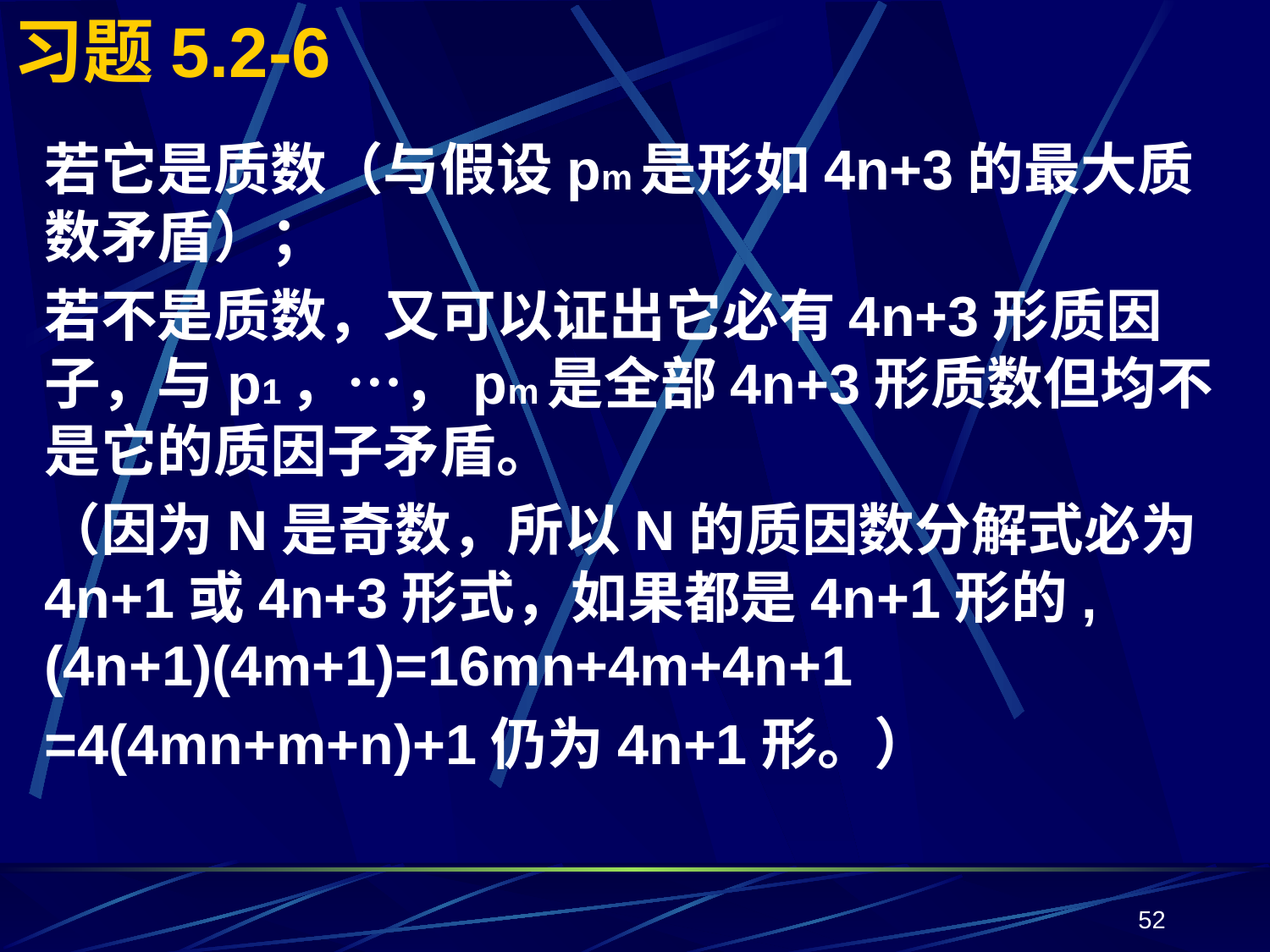

# 习题5.2-6
若它是质数（与假设pm是形如4n+3的最大质数矛盾）；
若不是质数，又可以证出它必有4n+3形质因子，与p1，…，pm是全部4n+3形质数但均不是它的质因子矛盾。
（因为N是奇数，所以N的质因数分解式必为4n+1或4n+3形式，如果都是4n+1形的, (4n+1)(4m+1)=16mn+4m+4n+1
=4(4mn+m+n)+1仍为4n+1形。）

52